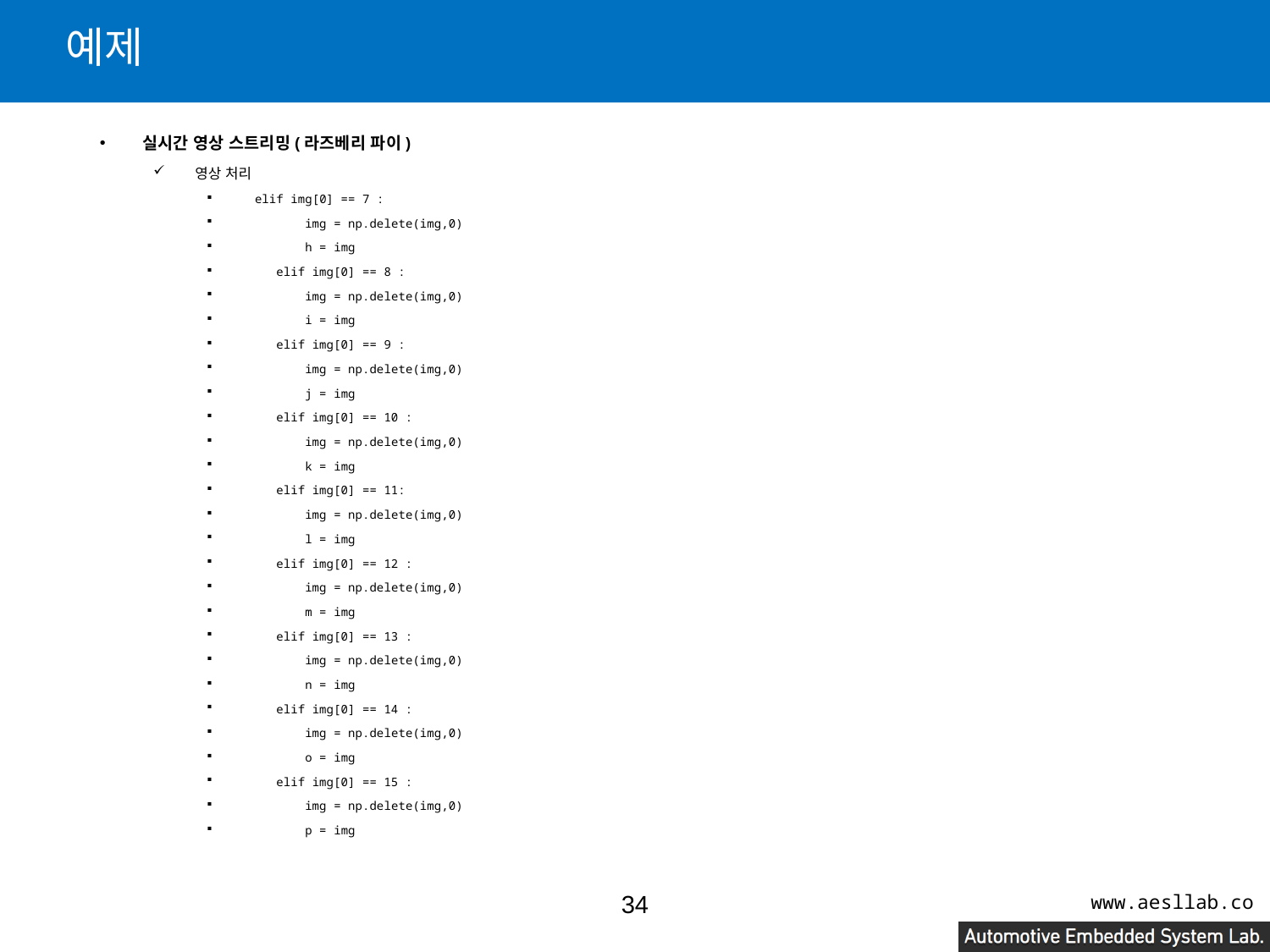

# 예제
실시간 영상 스트리밍(라즈베리 파이)
영상 처리
 elif img[0] == 7 :
        img = np.delete(img,0)
        h = img
    elif img[0] == 8 :
        img = np.delete(img,0)
        i = img
    elif img[0] == 9 :
        img = np.delete(img,0)
        j = img
    elif img[0] == 10 :
        img = np.delete(img,0)
        k = img
    elif img[0] == 11:
        img = np.delete(img,0)
        l = img
    elif img[0] == 12 :
        img = np.delete(img,0)
        m = img
    elif img[0] == 13 :
        img = np.delete(img,0)
        n = img
    elif img[0] == 14 :
        img = np.delete(img,0)
        o = img
    elif img[0] == 15 :
        img = np.delete(img,0)
        p = img
34